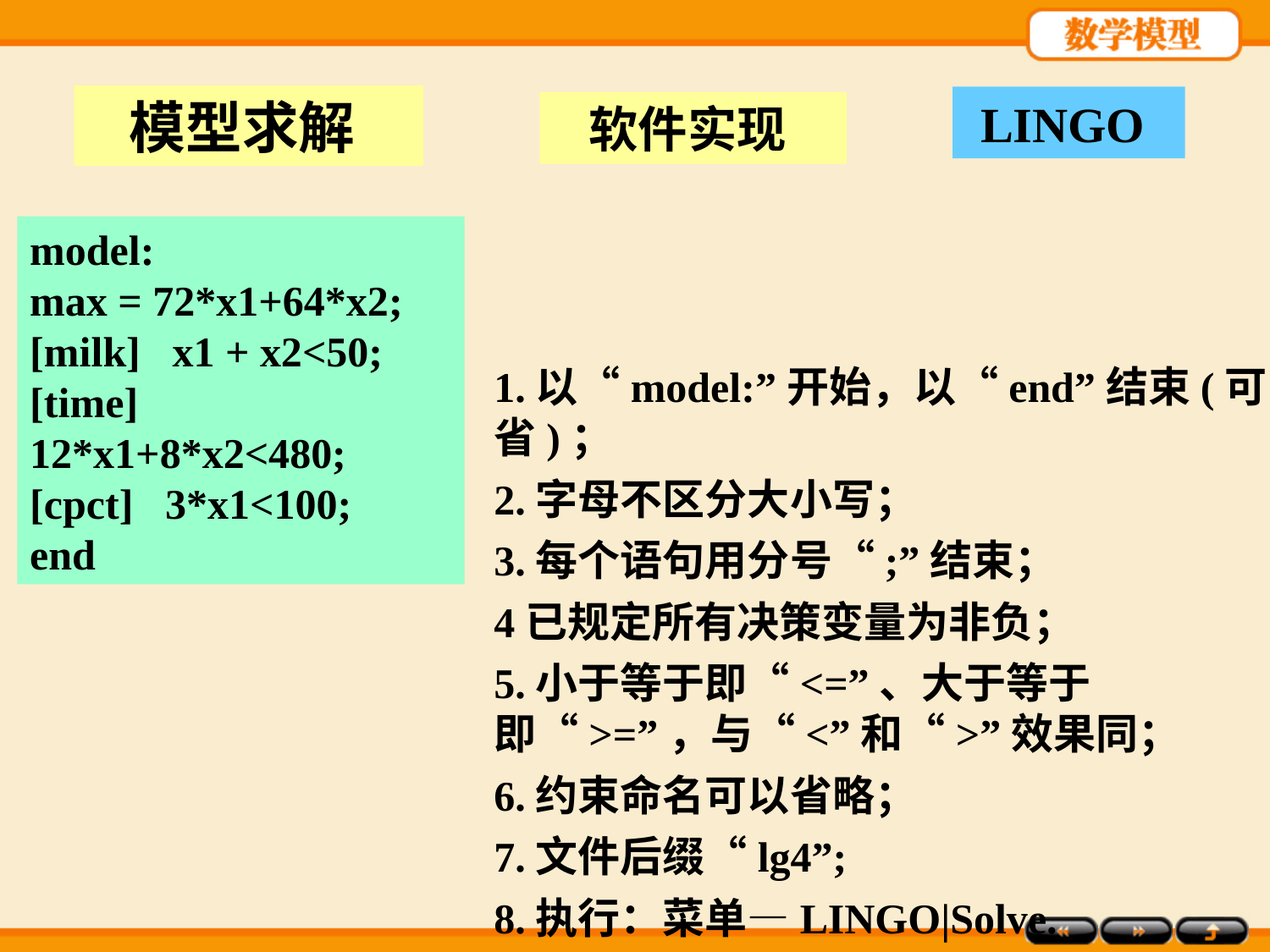

模型求解
LINGO
软件实现
model:
max = 72*x1+64*x2;
[milk]   x1 + x2<50;
[time] 12*x1+8*x2<480;
[cpct]   3*x1<100;
end
1.以“model:”开始，以“end”结束(可省)；
2.字母不区分大小写；
3.每个语句用分号“;”结束；
4已规定所有决策变量为非负；
5.小于等于即“<=”、大于等于即“>=”，与“<”和“>”效果同；
6.约束命名可以省略；
7.文件后缀“lg4”;
8.执行：菜单—LINGO|Solve.